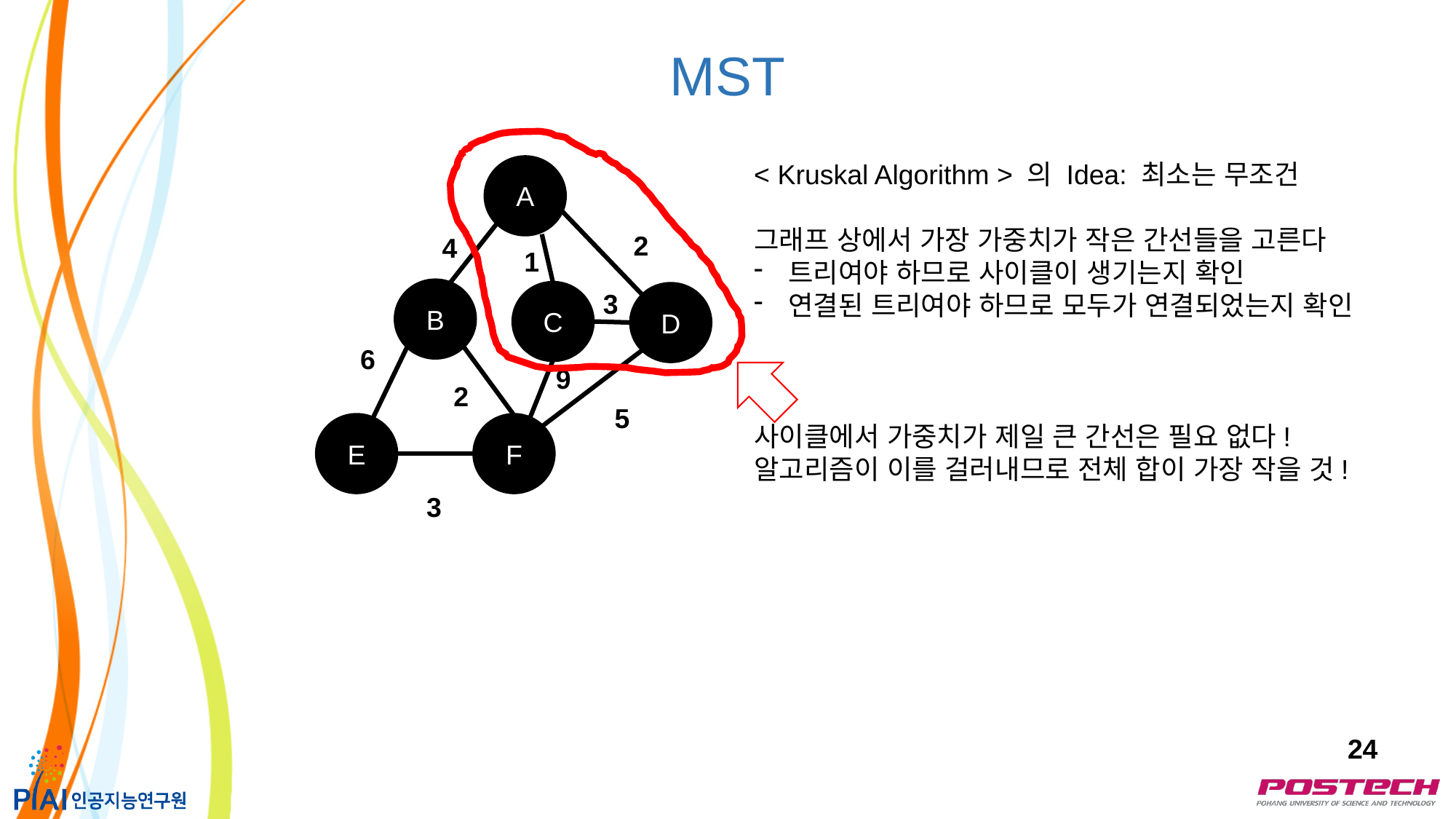

MST

< Kruskal Algorithm > 의 Idea: 최소는 무조건

그래프 상에서 가장 가중치가 작은 간선들을 고른다
트리여야 하므로 사이클이 생기는지 확인
연결된 트리여야 하므로 모두가 연결되었는지 확인

사이클에서 가중치가 제일 큰 간선은 필요 없다!
알고리즘이 이를 걸러내므로 전체 합이 가장 작을 것!
A
2
4
1
B
3
C
D
6

9
2
5
E
F
3